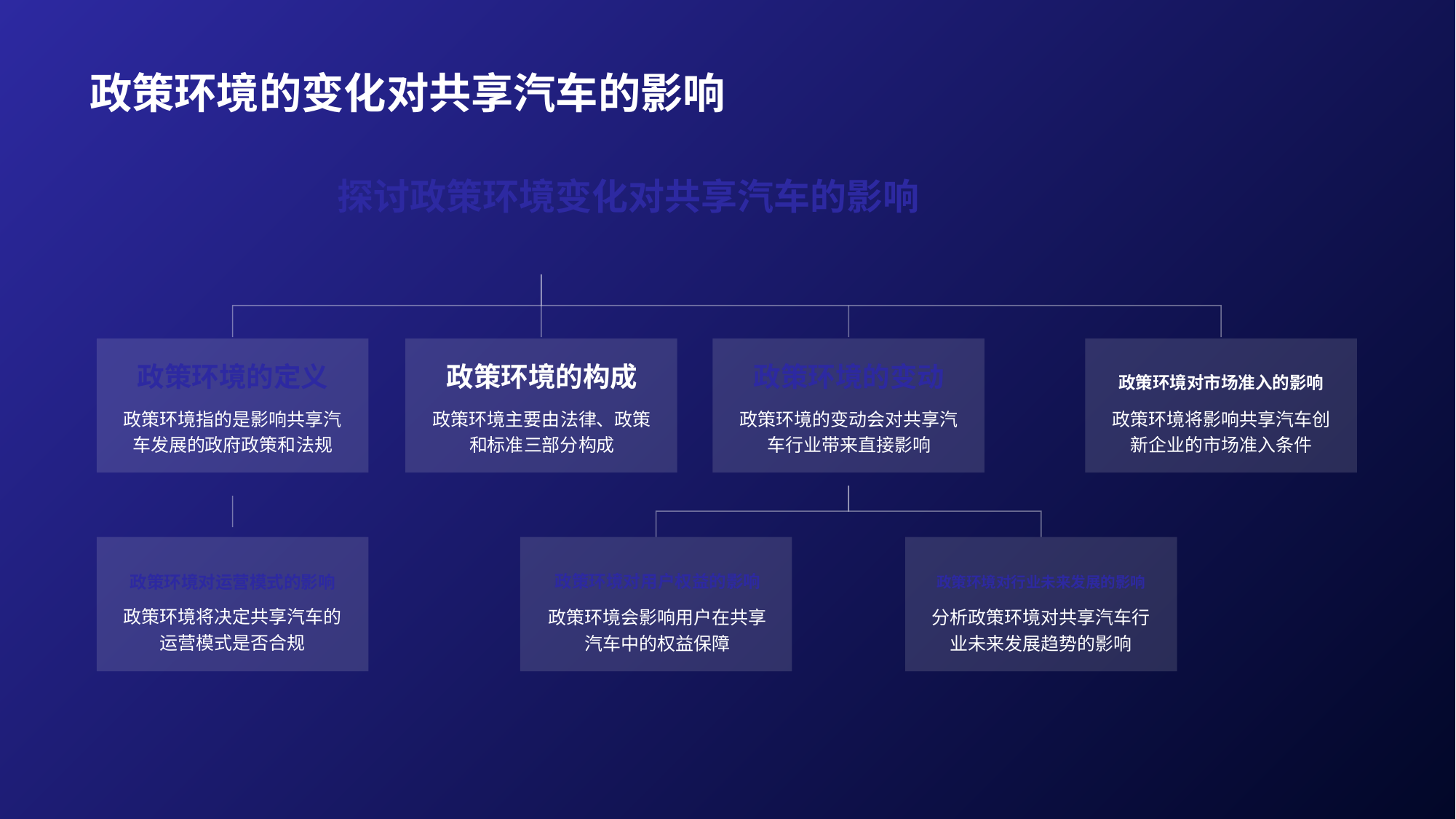

# 政策环境的变化对共享汽车的影响
探讨政策环境变化对共享汽车的影响

政策环境的定义
政策环境指的是影响共享汽车发展的政府政策和法规

政策环境的构成
政策环境主要由法律、政策和标准三部分构成

政策环境的变动
政策环境的变动会对共享汽车行业带来直接影响

政策环境对市场准入的影响
政策环境将影响共享汽车创新企业的市场准入条件

政策环境对运营模式的影响
政策环境将决定共享汽车的运营模式是否合规

政策环境对用户权益的影响
政策环境会影响用户在共享汽车中的权益保障

政策环境对行业未来发展的影响
分析政策环境对共享汽车行业未来发展趋势的影响